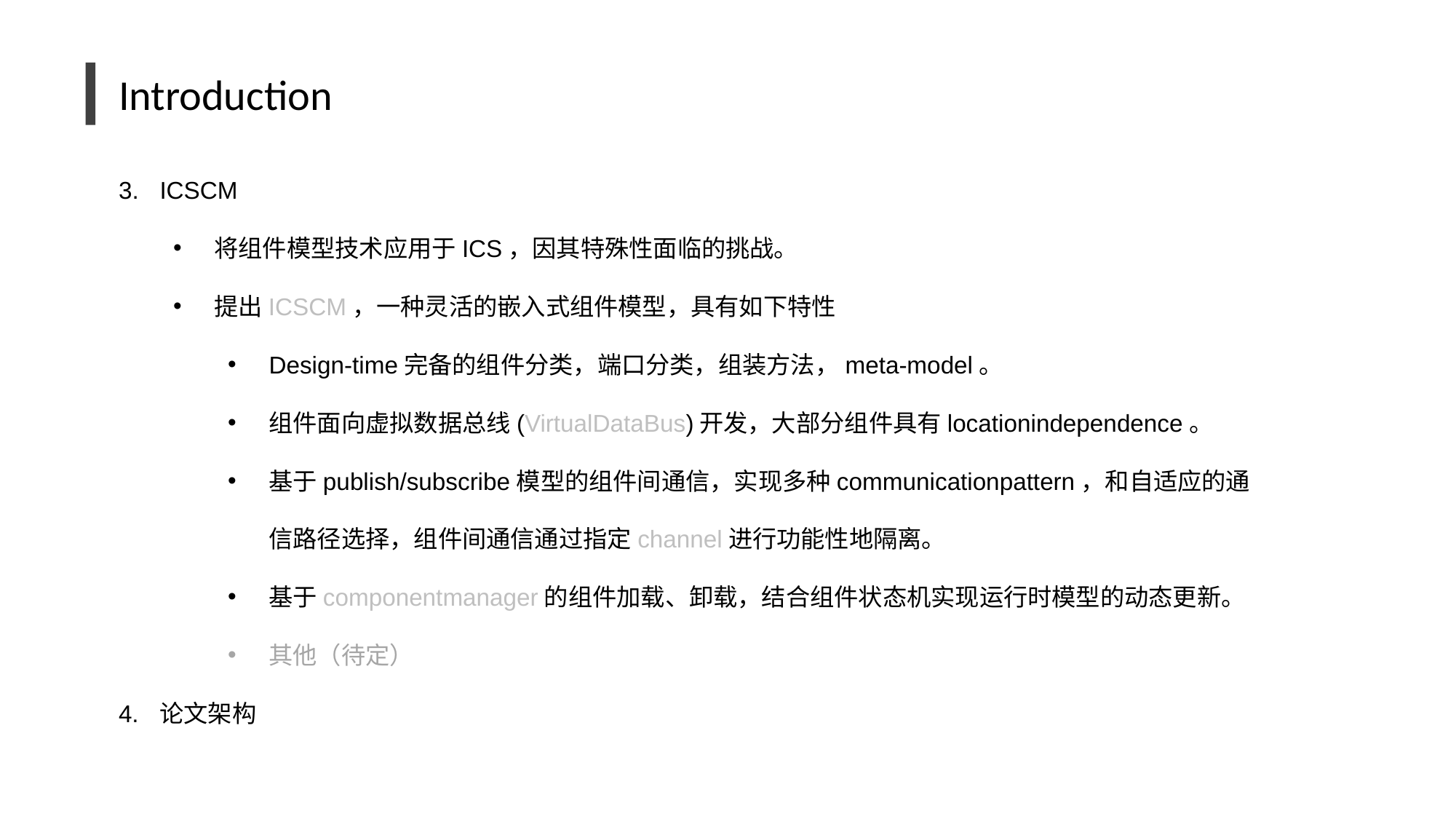

Introduction
ICSCM
将组件模型技术应用于ICS，因其特殊性面临的挑战。
提出ICSCM，一种灵活的嵌入式组件模型，具有如下特性
Design-time完备的组件分类，端口分类，组装方法，meta-model。
组件面向虚拟数据总线(VirtualDataBus)开发，大部分组件具有locationindependence。
基于publish/subscribe模型的组件间通信，实现多种communicationpattern，和自适应的通信路径选择，组件间通信通过指定channel进行功能性地隔离。
基于componentmanager的组件加载、卸载，结合组件状态机实现运行时模型的动态更新。
其他（待定）
论文架构